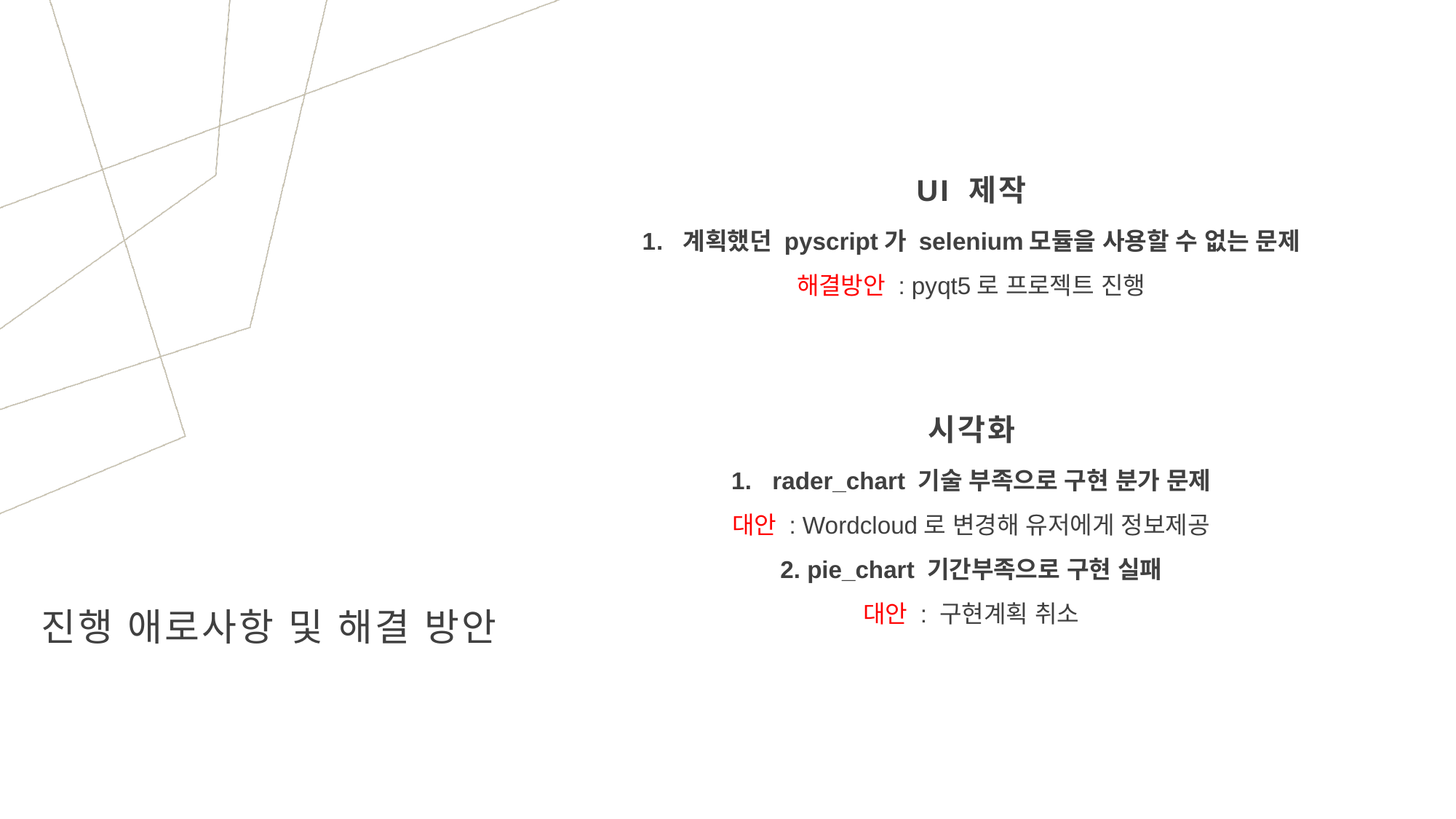

UI 제작
계획했던 pyscript가 selenium모듈을 사용할 수 없는 문제
해결방안 : pyqt5로 프로젝트 진행
시각화
rader_chart 기술 부족으로 구현 분가 문제
대안 : Wordcloud로 변경해 유저에게 정보제공
2. pie_chart 기간부족으로 구현 실패
대안 : 구현계획 취소
# 진행 애로사항 및 해결 방안